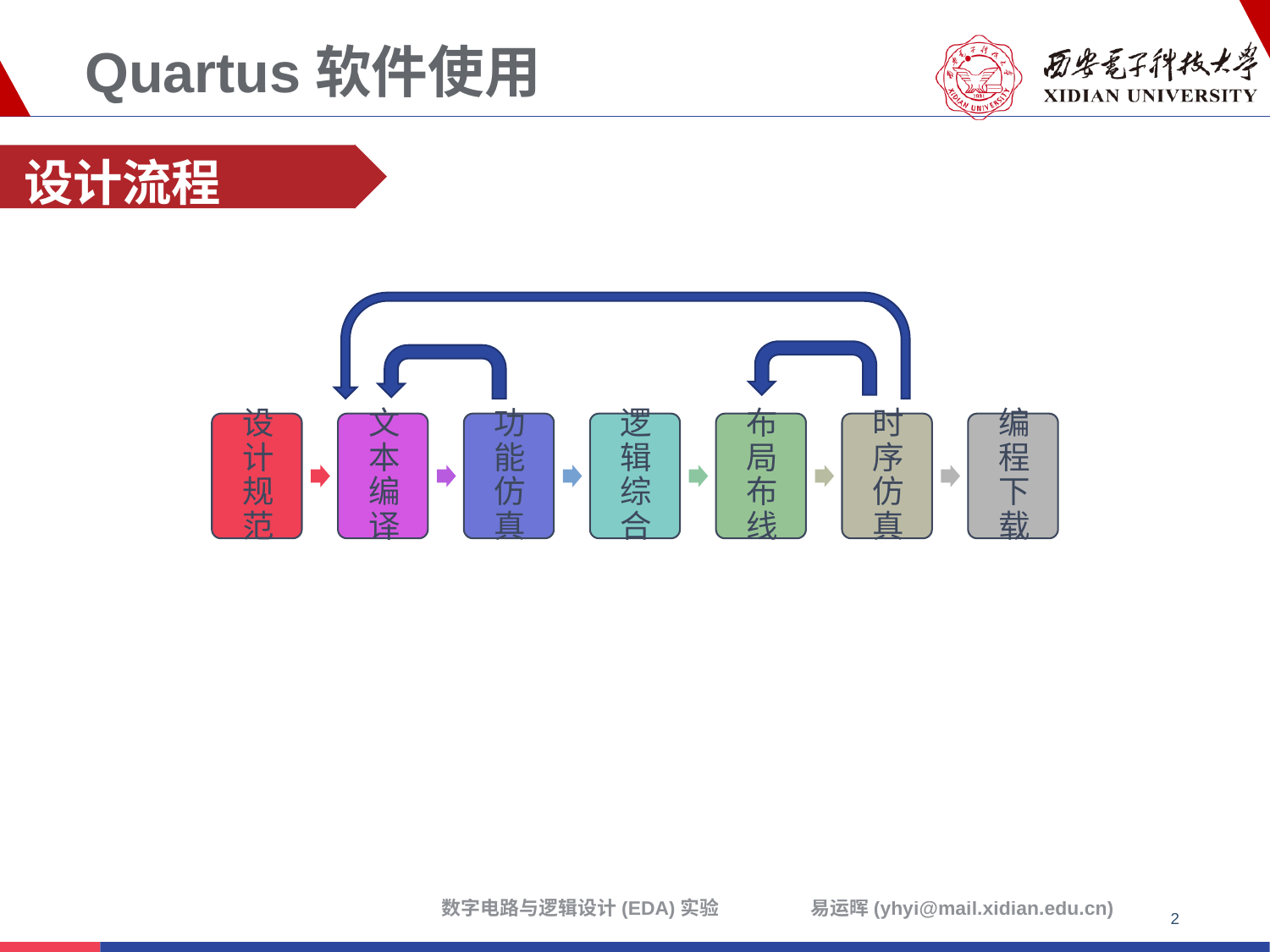

# Quartus软件使用
设计流程
设计规范

文本编译

功能仿真

逻辑综合

布局布线

时序仿真

编程下载

2